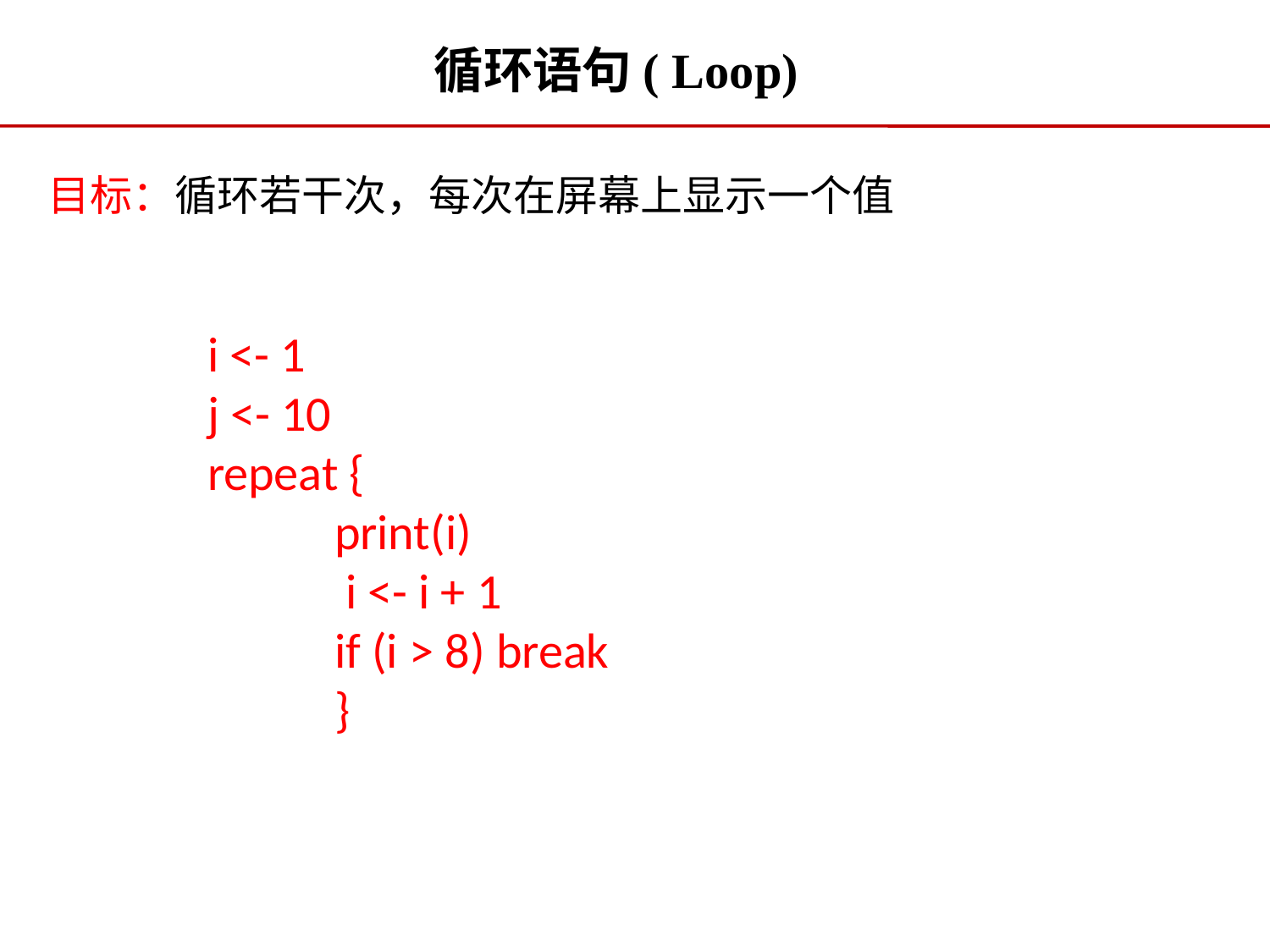

循环语句( Loop)

目标：循环若干次，每次在屏幕上显示一个值
i <- 1
j <- 10
repeat {
	print(i)
	 i <- i + 1
	if (i > 8) break
	}